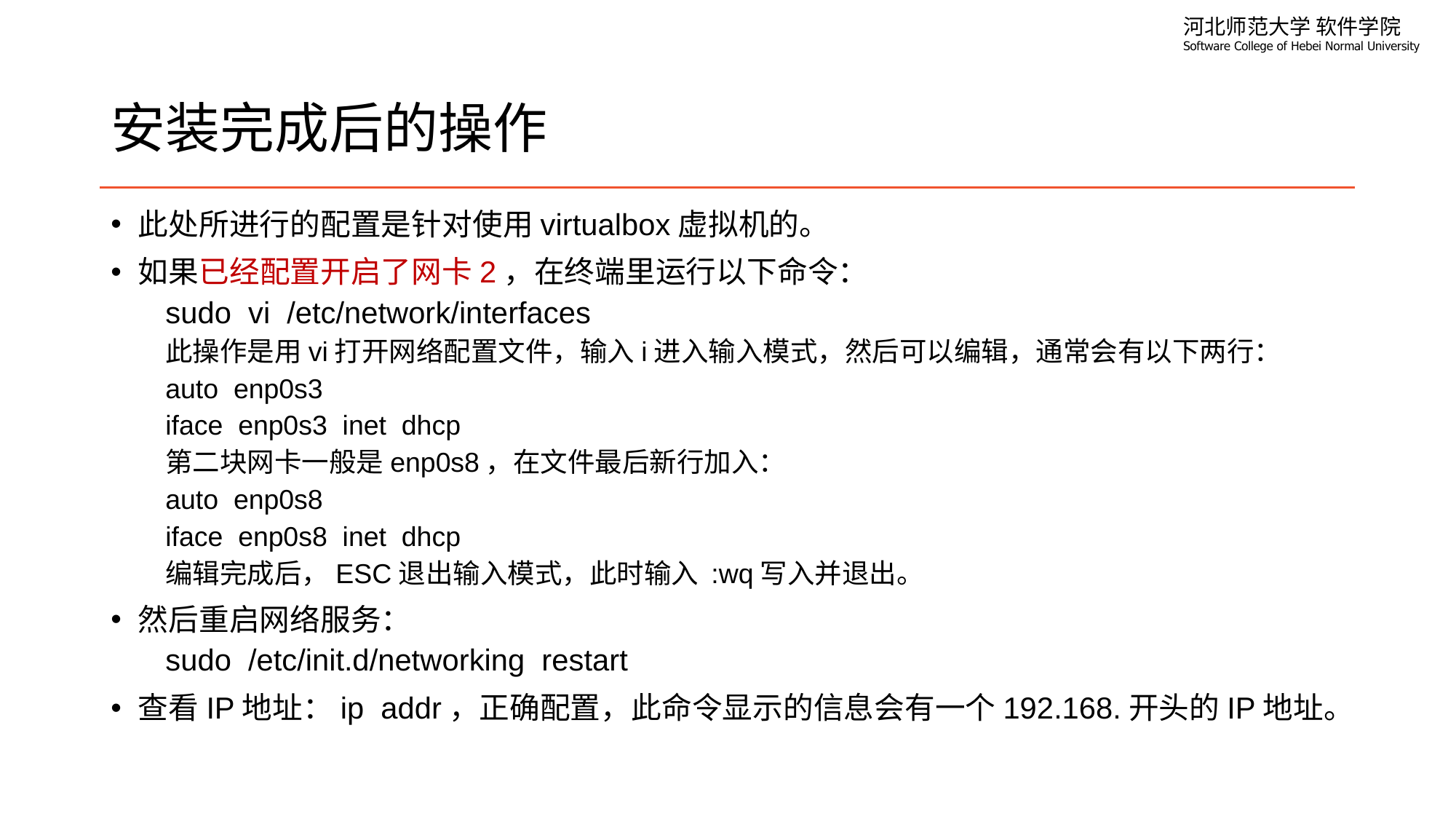

# 安装完成后的操作
此处所进行的配置是针对使用virtualbox虚拟机的。
如果已经配置开启了网卡2，在终端里运行以下命令：
sudo  vi  /etc/network/interfaces
此操作是用vi打开网络配置文件，输入i进入输入模式，然后可以编辑，通常会有以下两行：
auto  enp0s3
iface  enp0s3  inet  dhcp
第二块网卡一般是enp0s8，在文件最后新行加入：
auto  enp0s8
iface  enp0s8  inet  dhcp
编辑完成后，ESC退出输入模式，此时输入 :wq写入并退出。
然后重启网络服务：
sudo  /etc/init.d/networking  restart
查看IP地址：ip  addr，正确配置，此命令显示的信息会有一个192.168.开头的IP地址。